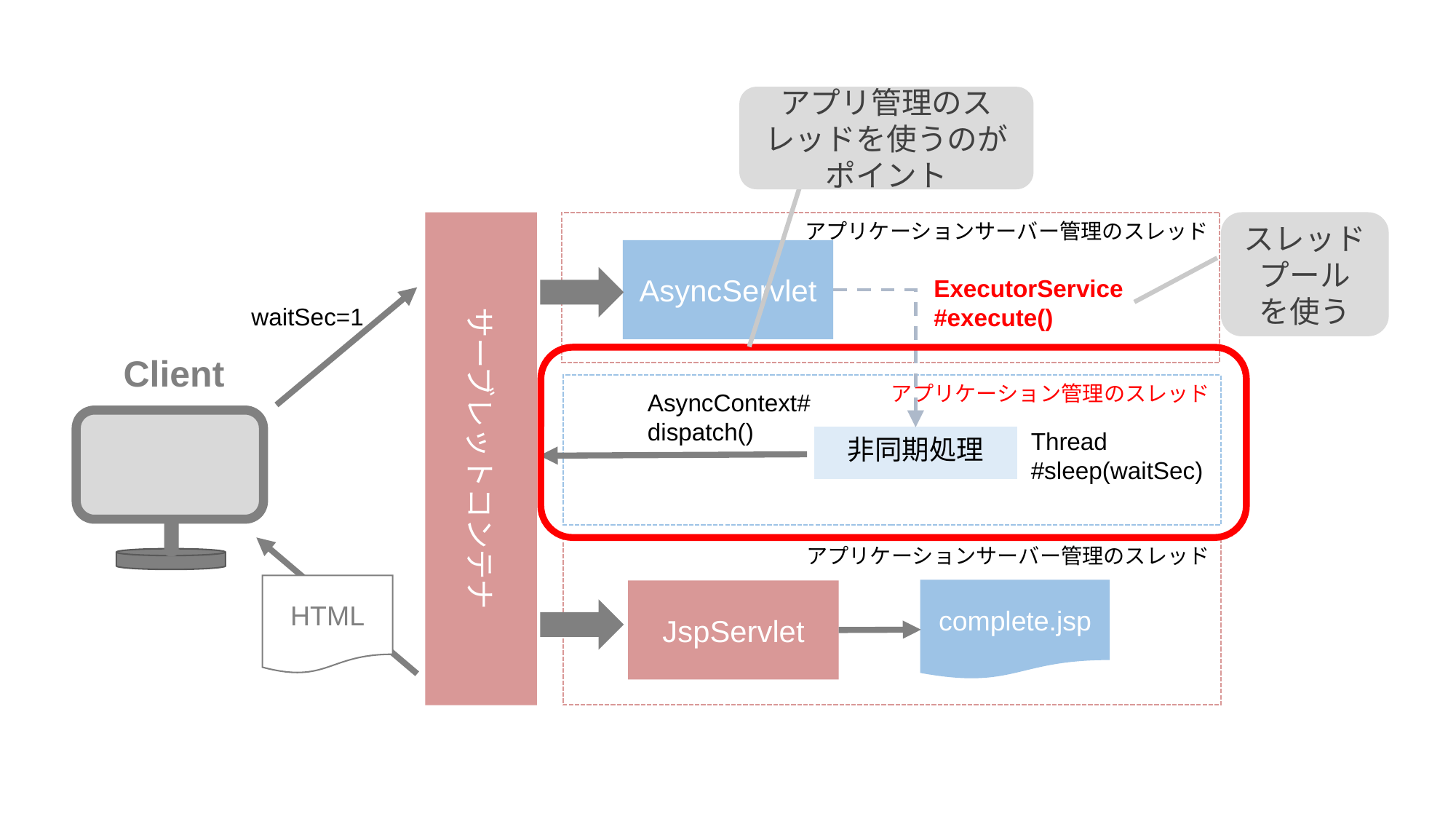

アプリ管理のスレッドを使うのがポイント
アプリケーションサーバー管理のスレッド
スレッドプール
を使う
AsyncServlet
ExecutorService
#execute()

waitSec=1
Client

アプリケーション管理のスレッド
AsyncContext#
dispatch()
サーブレットコンテナ

Thread
#sleep(waitSec)
非同期処理

アプリケーションサーバー管理のスレッド

HTML
JspServlet
complete.jsp